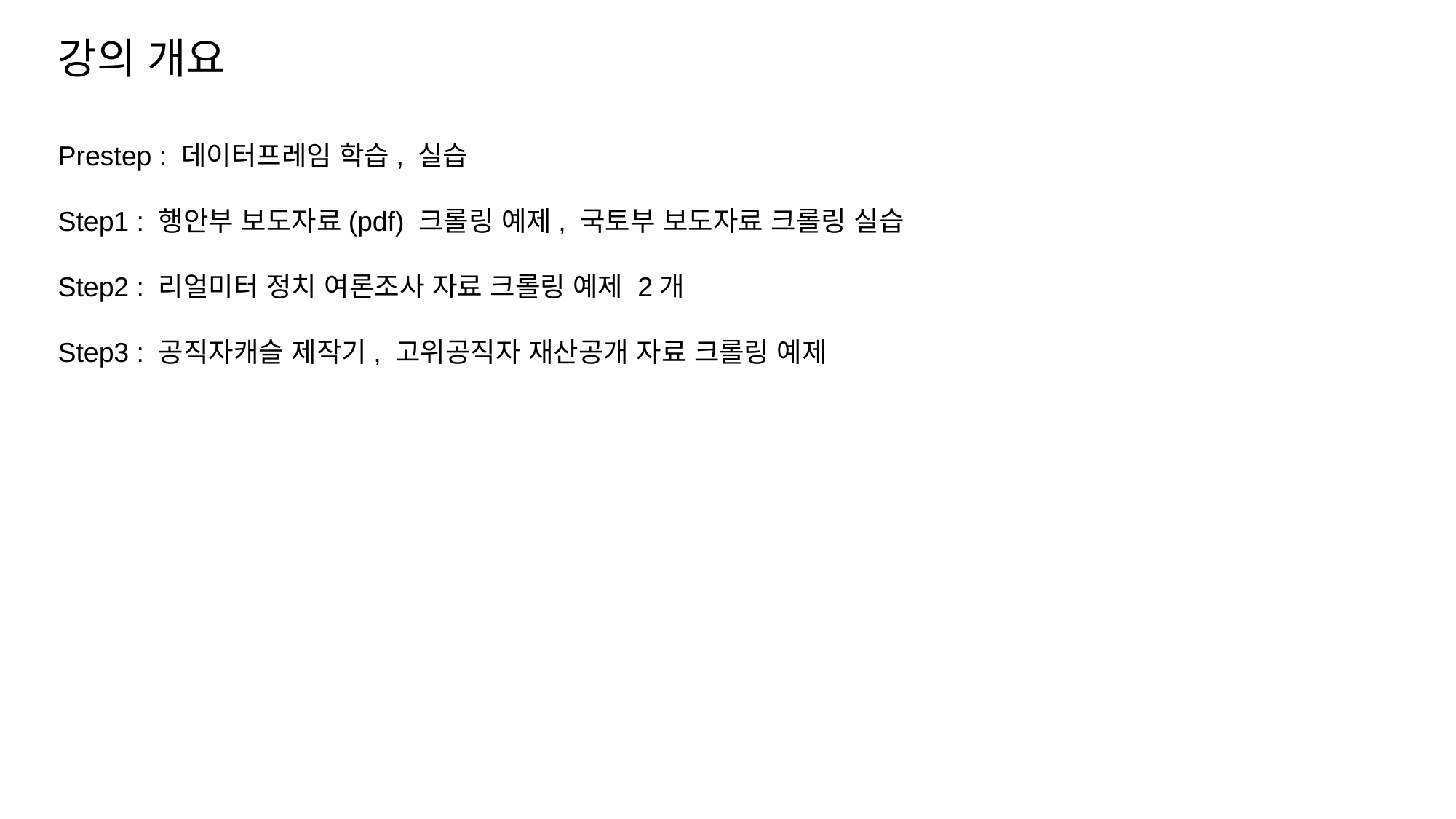

강의 개요
Prestep : 데이터프레임 학습, 실습

Step1 : 행안부 보도자료(pdf) 크롤링 예제, 국토부 보도자료 크롤링 실습

Step2 : 리얼미터 정치 여론조사 자료 크롤링 예제 2개

Step3 : 공직자캐슬 제작기, 고위공직자 재산공개 자료 크롤링 예제